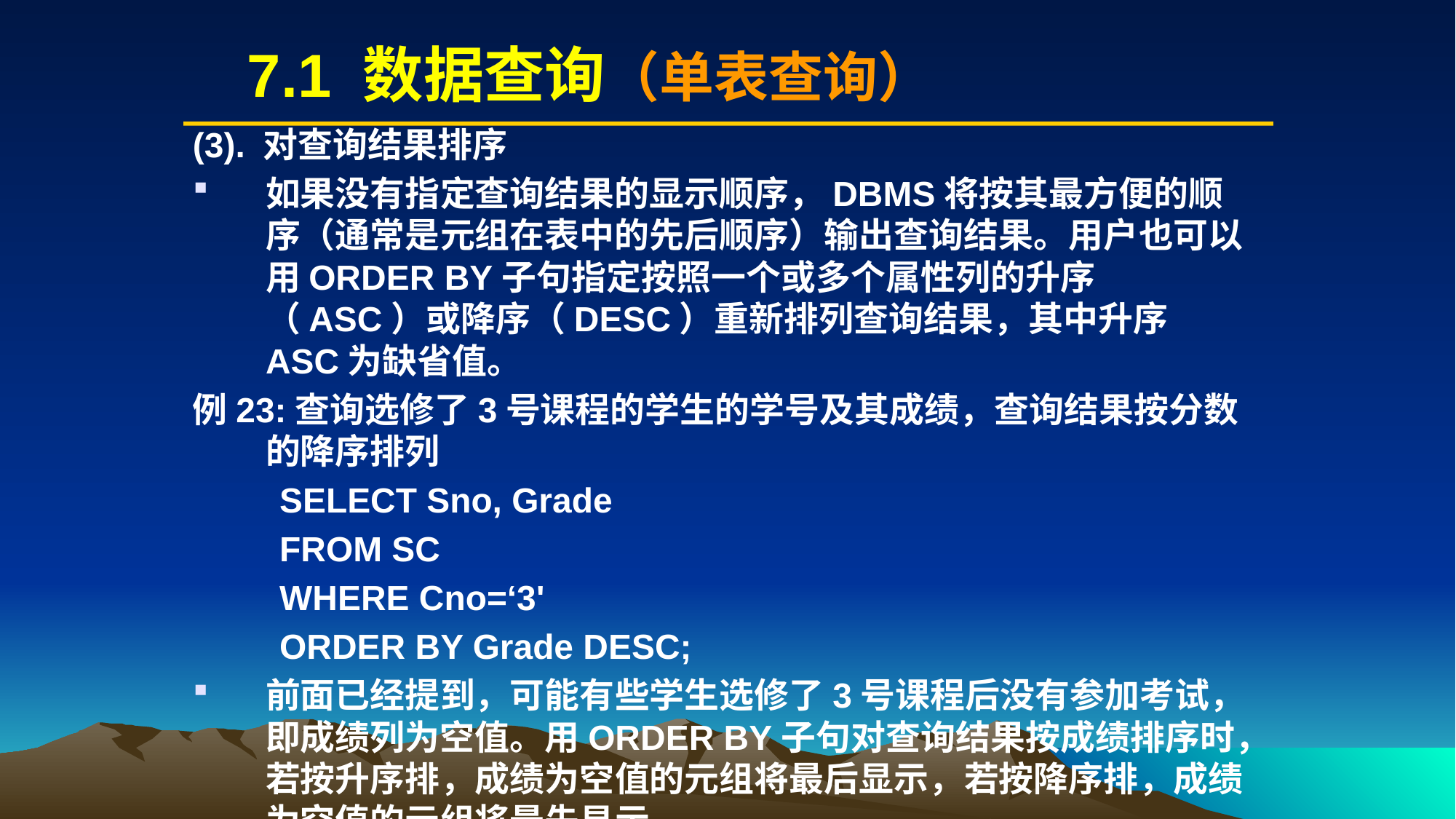

# 7.1 数据查询（单表查询）
(3). 对查询结果排序
如果没有指定查询结果的显示顺序，DBMS将按其最方便的顺序（通常是元组在表中的先后顺序）输出查询结果。用户也可以用ORDER BY子句指定按照一个或多个属性列的升序（ASC）或降序（DESC）重新排列查询结果，其中升序ASC为缺省值。
例23:查询选修了3号课程的学生的学号及其成绩，查询结果按分数的降序排列
         SELECT Sno, Grade
         FROM SC
         WHERE Cno=‘3'
         ORDER BY Grade DESC;
前面已经提到，可能有些学生选修了3号课程后没有参加考试，即成绩列为空值。用ORDER BY子句对查询结果按成绩排序时，若按升序排，成绩为空值的元组将最后显示，若按降序排，成绩为空值的元组将最先显示。